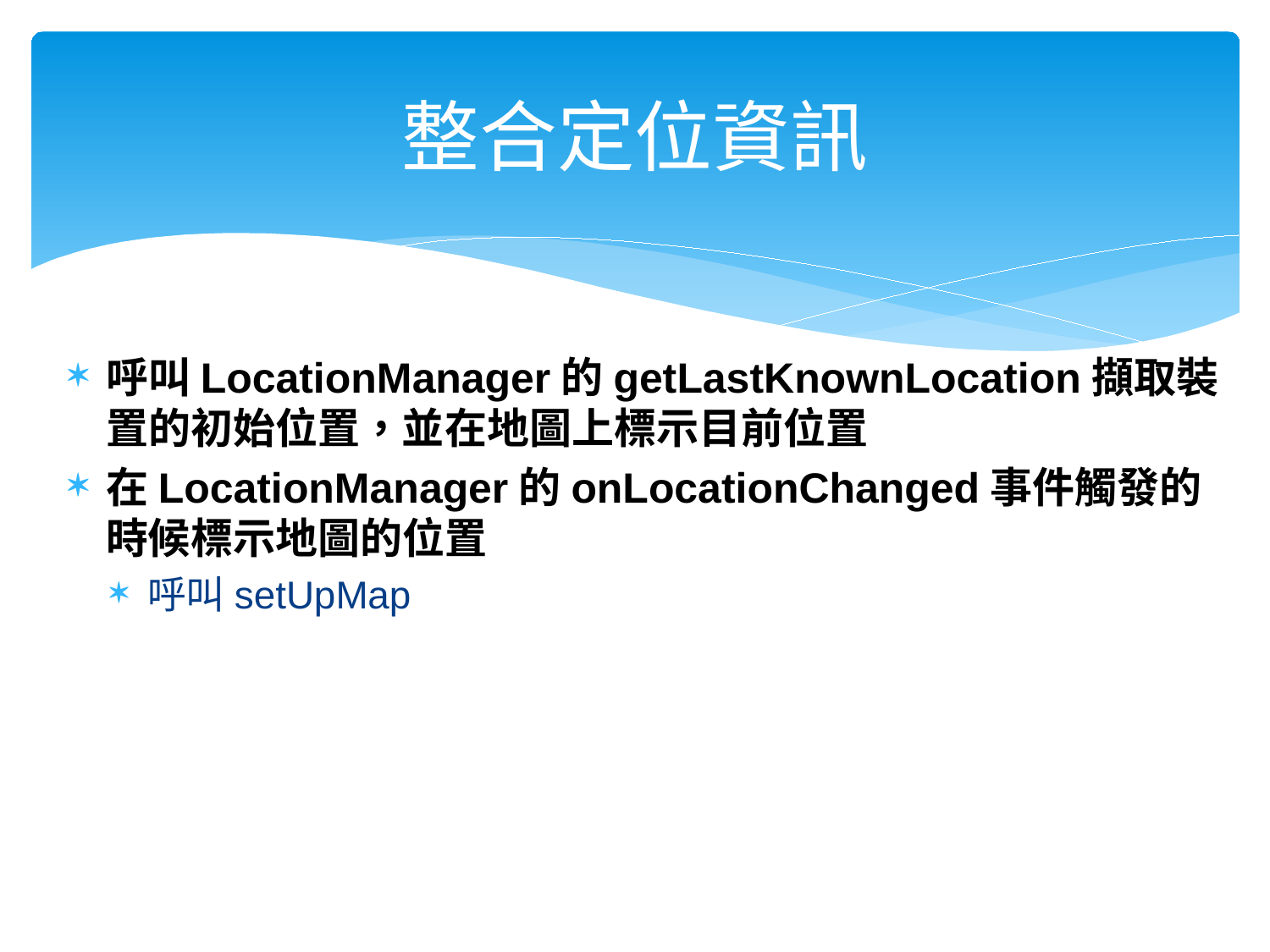

# 整合定位資訊
呼叫LocationManager的getLastKnownLocation擷取裝置的初始位置，並在地圖上標示目前位置
在LocationManager的onLocationChanged事件觸發的時候標示地圖的位置
呼叫setUpMap